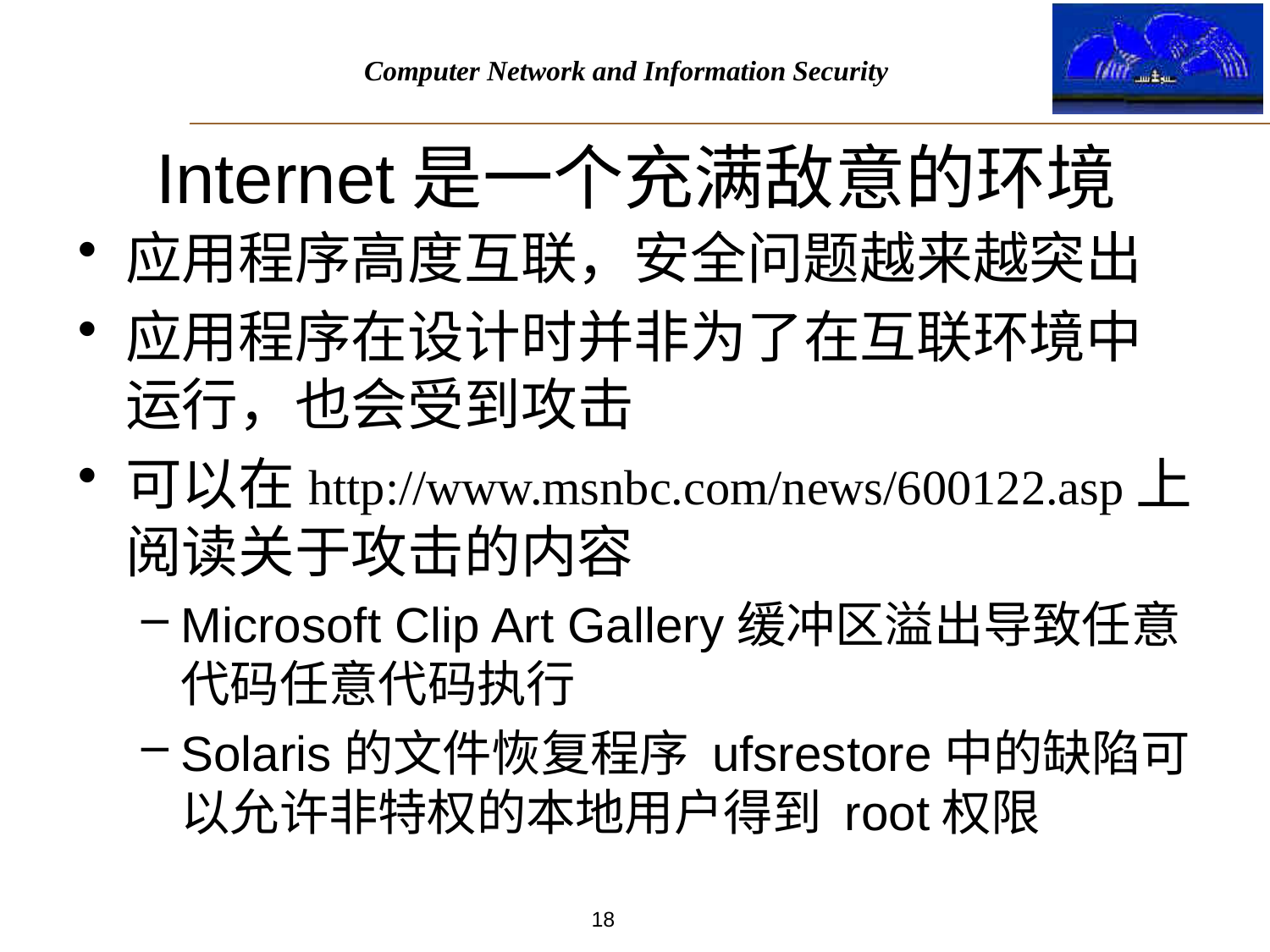

Internet是一个充满敌意的环境
应用程序高度互联，安全问题越来越突出
应用程序在设计时并非为了在互联环境中运行，也会受到攻击
可以在http://www.msnbc.com/news/600122.asp上阅读关于攻击的内容
Microsoft Clip Art Gallery缓冲区溢出导致任意代码任意代码执行
Solaris的文件恢复程序 ufsrestore中的缺陷可以允许非特权的本地用户得到 root权限
18